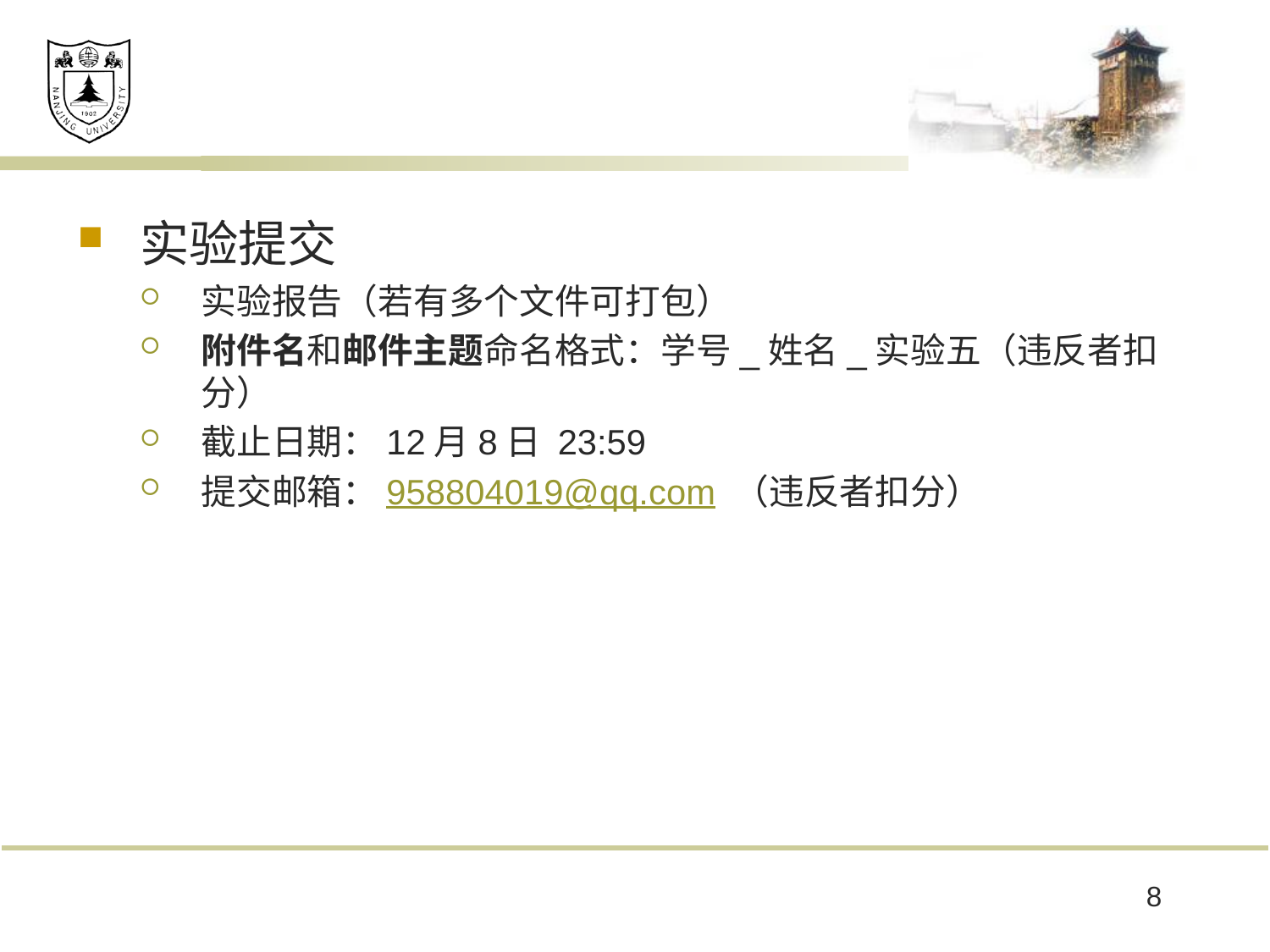

#
实验提交
实验报告（若有多个文件可打包）
附件名和邮件主题命名格式：学号_姓名_实验五（违反者扣分）
截止日期：12月8日 23:59
提交邮箱：958804019@qq.com （违反者扣分）

8